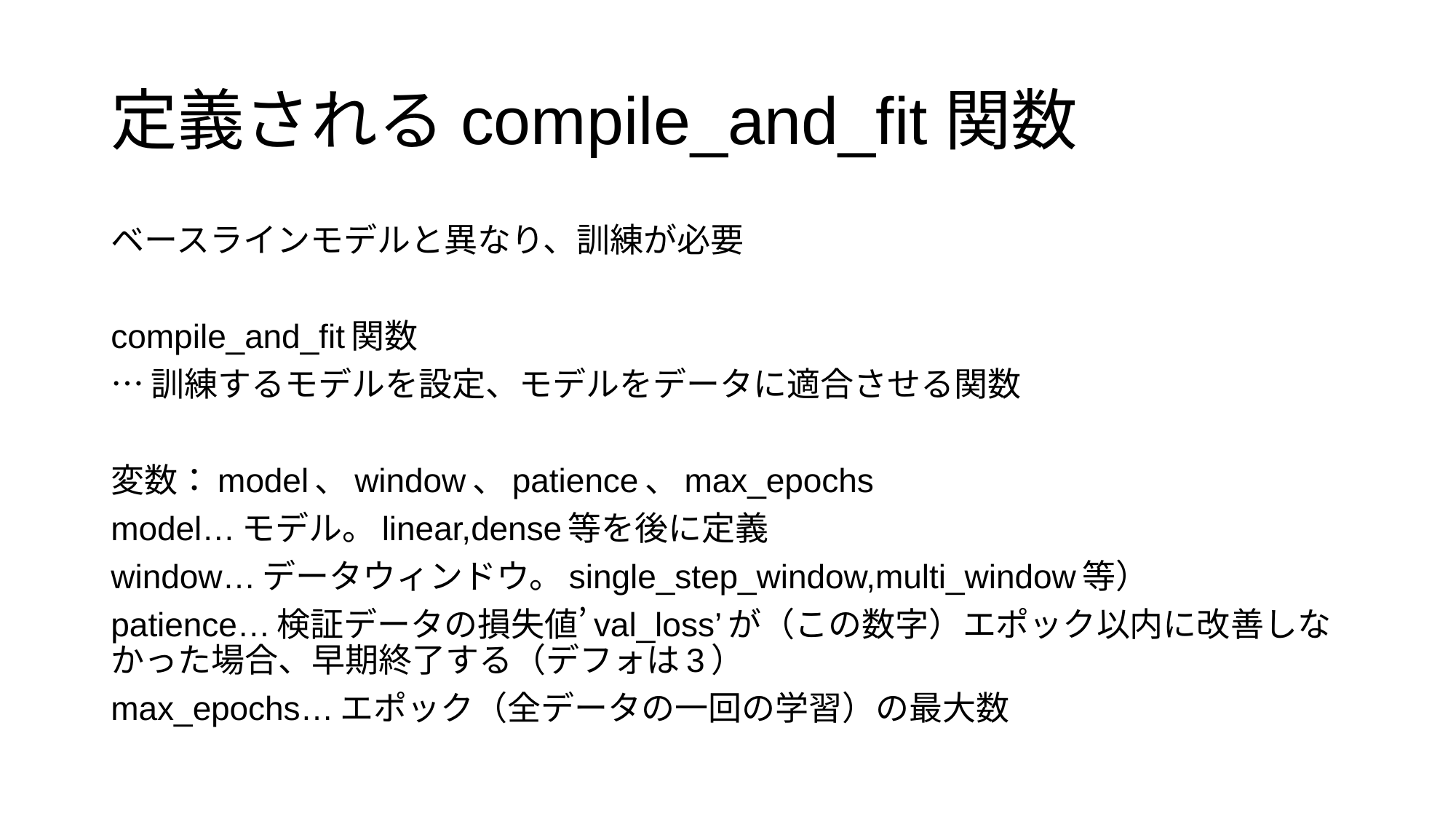

# 定義されるcompile_and_fit関数
ベースラインモデルと異なり、訓練が必要

compile_and_fit関数
…訓練するモデルを設定、モデルをデータに適合させる関数

変数：model、window、patience、max_epochs
model…モデル。linear,dense等を後に定義
window…データウィンドウ。single_step_window,multi_window等）
patience…検証データの損失値’val_loss’が（この数字）エポック以内に改善しなかった場合、早期終了する（デフォは3）
max_epochs…エポック（全データの一回の学習）の最大数